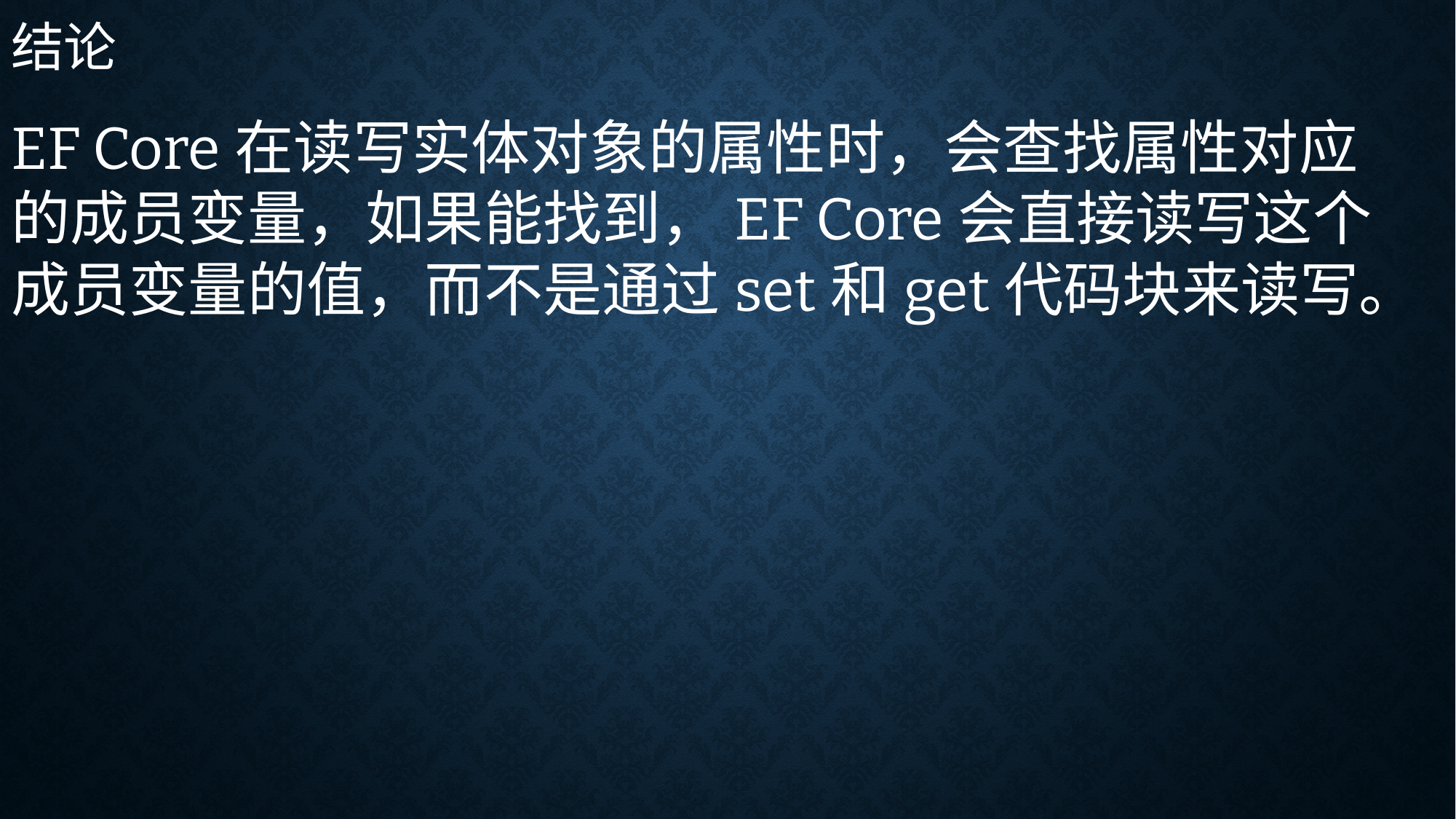

结论
EF Core在读写实体对象的属性时，会查找属性对应的成员变量，如果能找到，EF Core会直接读写这个成员变量的值，而不是通过set和get代码块来读写。